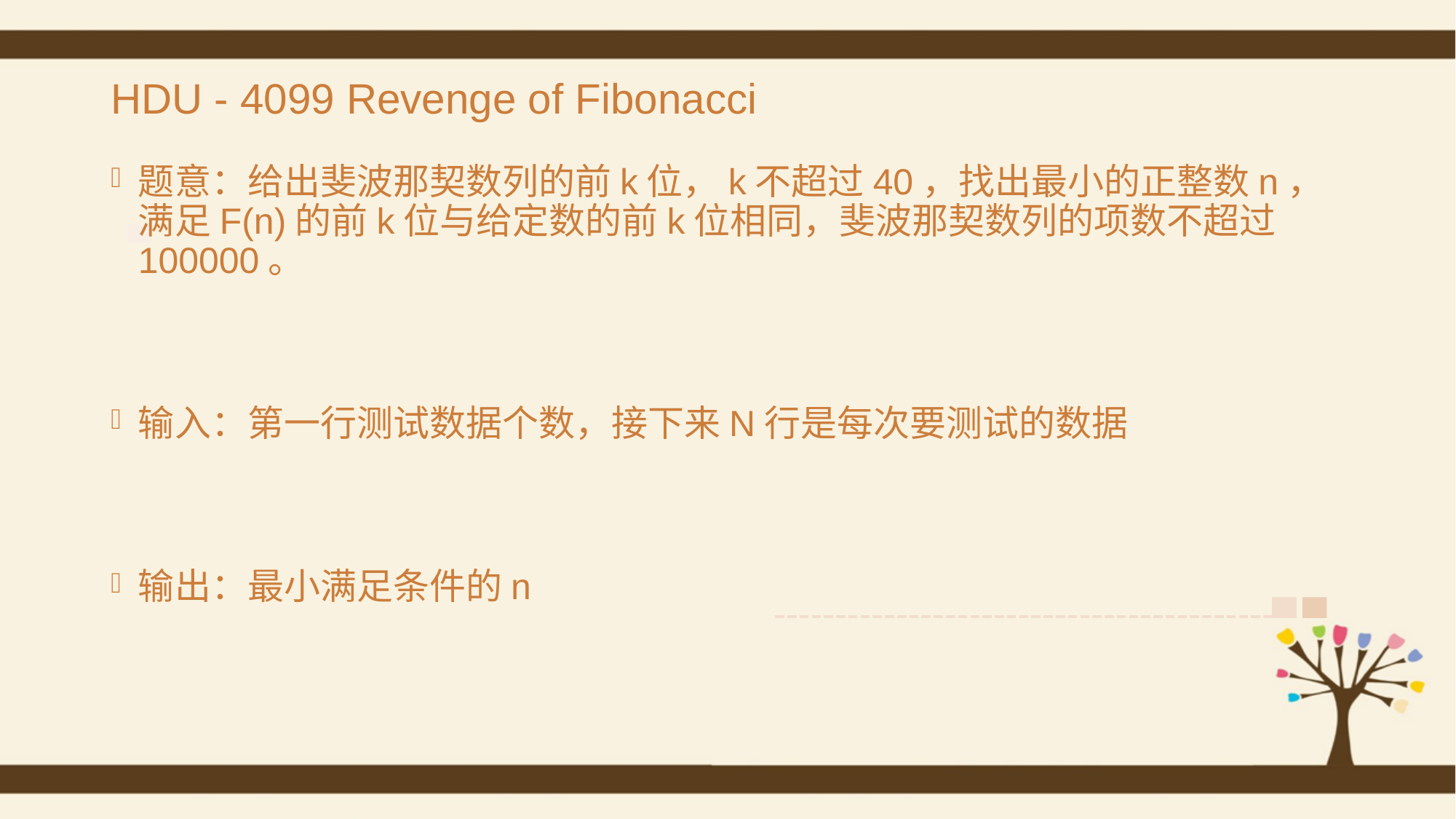

# HDU - 4099 Revenge of Fibonacci
题意：给出斐波那契数列的前k位，k不超过40，找出最小的正整数n，满足F(n)的前k位与给定数的前k位相同，斐波那契数列的项数不超过100000。

输入：第一行测试数据个数，接下来N行是每次要测试的数据

输出：最小满足条件的n